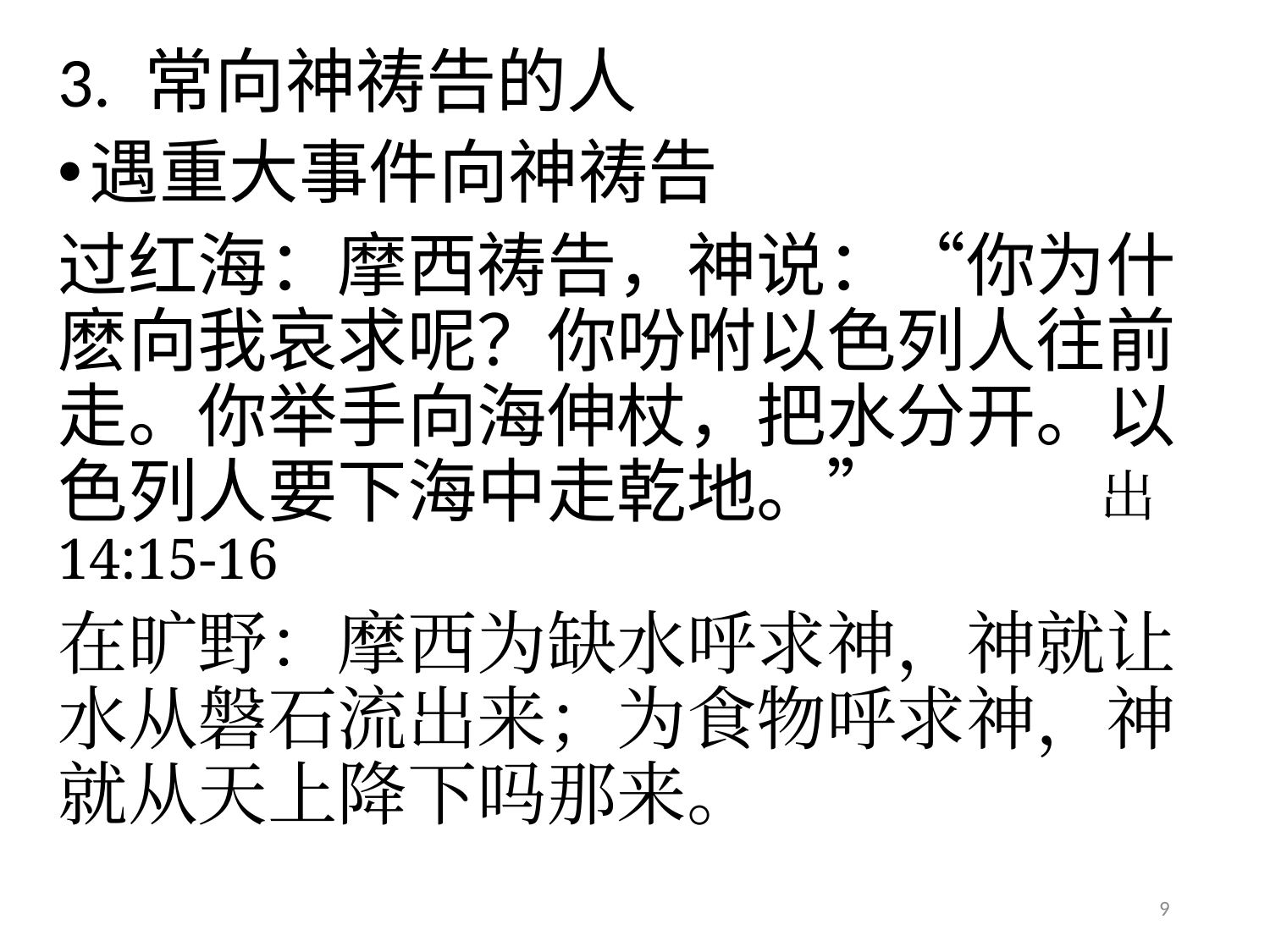

# 3. 常向神祷告的人
遇重大事件向神祷告
过红海：摩西祷告，神说：“你为什麽向我哀求呢？你吩咐以色列人往前走。你举手向海伸杖，把水分开。以色列人要下海中走乾地。”             出14:15-16
在旷野：摩西为缺水呼求神，神就让水从磐石流出来；为食物呼求神，神就从天上降下吗那来。

9